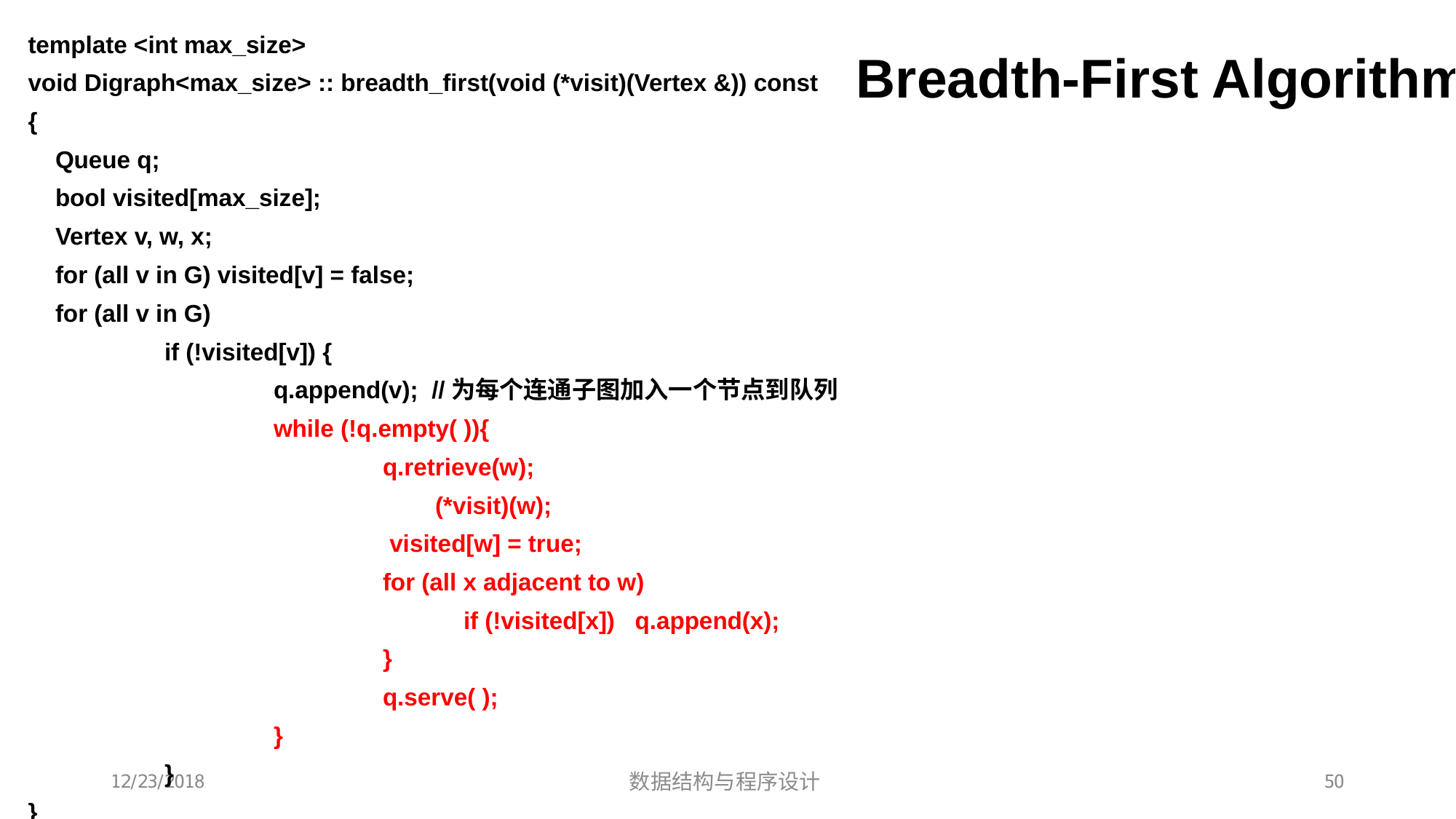

# Breadth-First Algorithm
template <int max_size>
void Digraph<max_size> :: breadth_first(void (*visit)(Vertex &)) const
{
	Queue q;
	bool visited[max_size];
	Vertex v, w, x;
	for (all v in G) visited[v] = false;
	for (all v in G)
		if (!visited[v]) {
			q.append(v);  //为每个连通子图加入一个节点到队列
			while (!q.empty( )){
				q.retrieve(w);
			                        (*visit)(w);
				 visited[w] = true;
				for (all x adjacent to w)
				            if (!visited[x])   q.append(x);
				}
				q.serve( );
			}
		}
}
12/23/2018
数据结构与程序设计
50